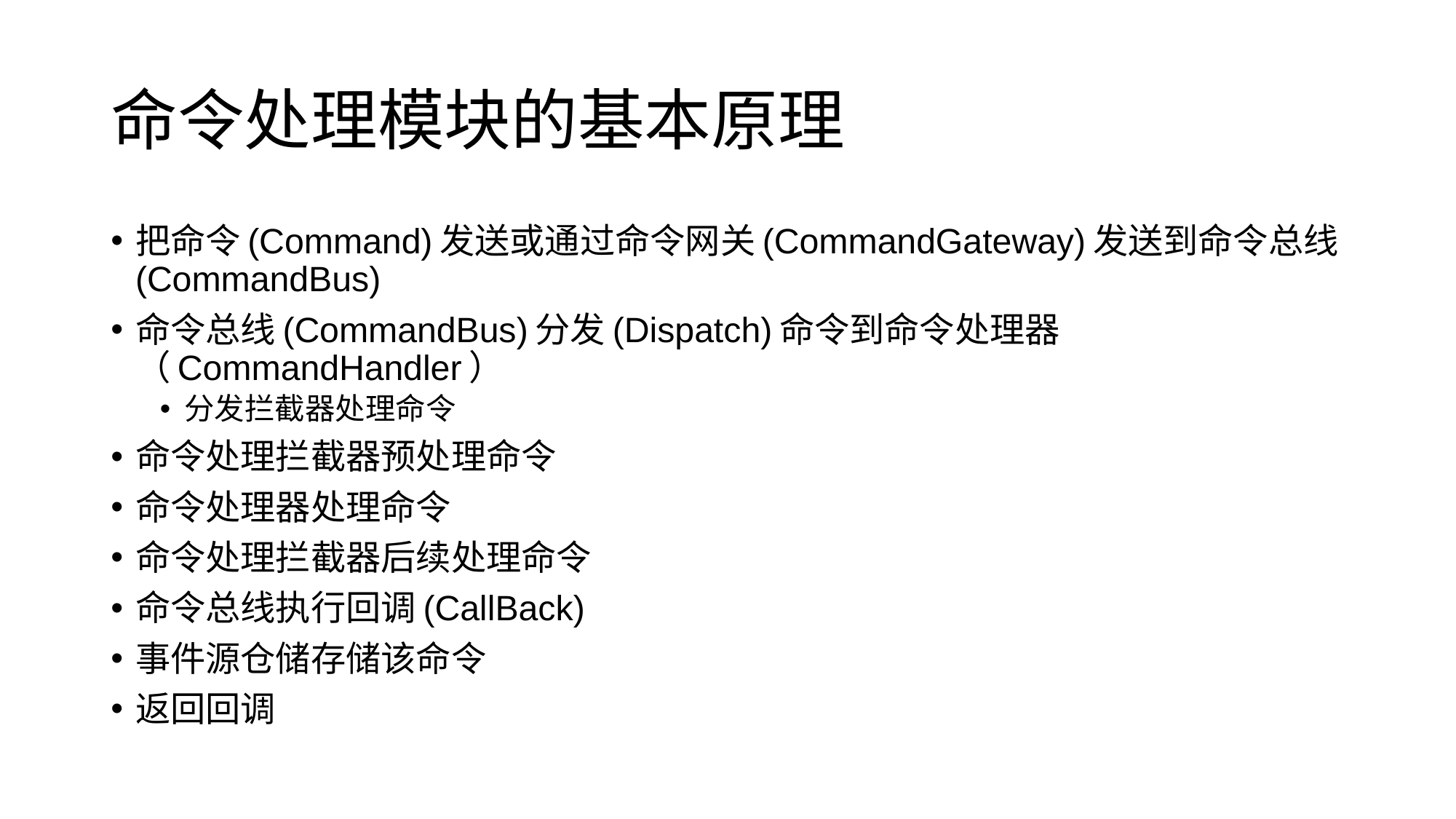

# 命令处理模块的基本原理
把命令(Command)发送或通过命令网关(CommandGateway)发送到命令总线(CommandBus)
命令总线(CommandBus)分发(Dispatch)命令到命令处理器（CommandHandler）
分发拦截器处理命令
命令处理拦截器预处理命令
命令处理器处理命令
命令处理拦截器后续处理命令
命令总线执行回调(CallBack)
事件源仓储存储该命令
返回回调